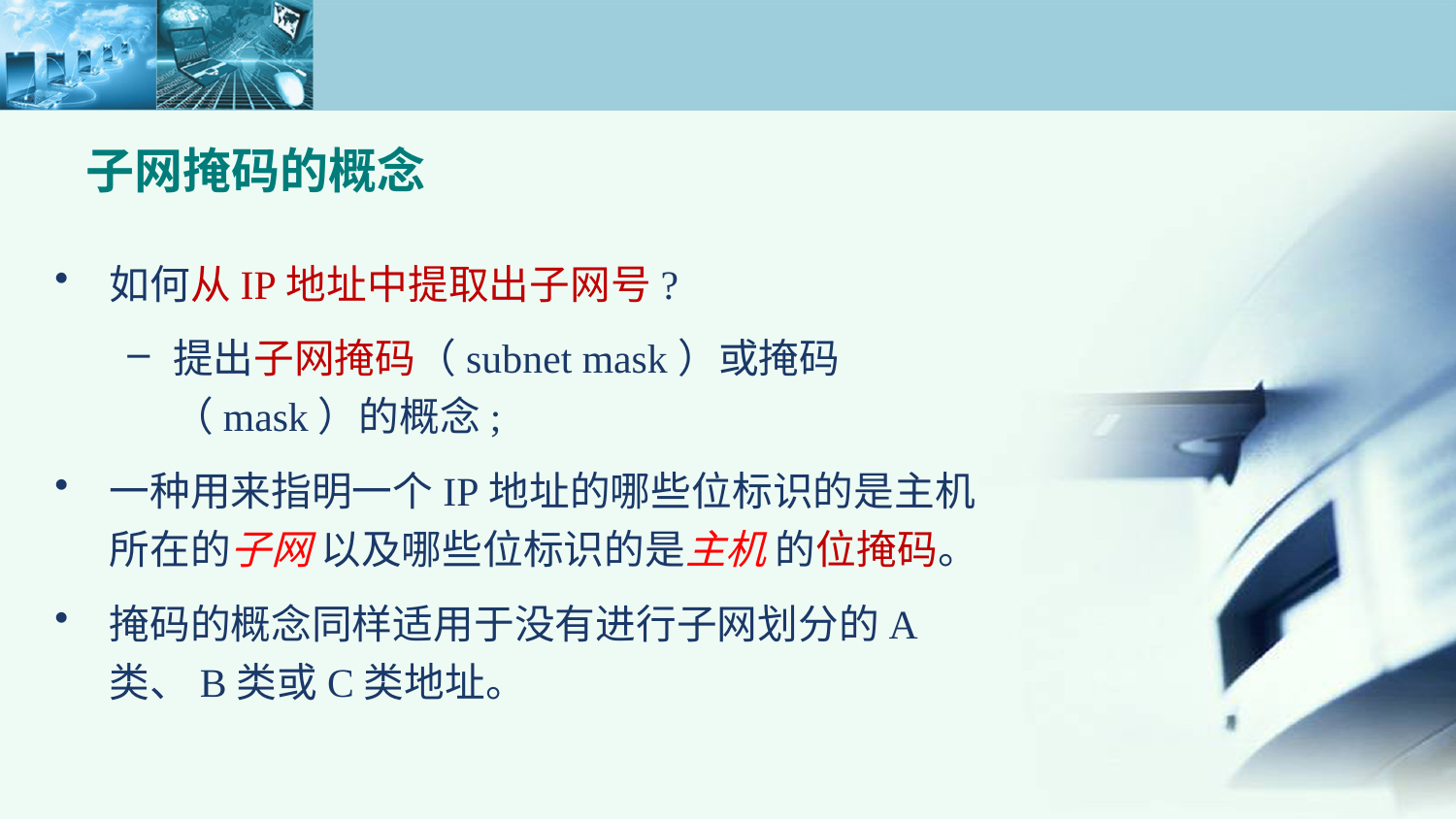

子网掩码的概念
如何从IP地址中提取出子网号?
提出子网掩码（subnet mask）或掩码（mask）的概念;
一种用来指明一个IP地址的哪些位标识的是主机所在的子网 以及哪些位标识的是主机 的位掩码。
掩码的概念同样适用于没有进行子网划分的A类、B类或C类地址。